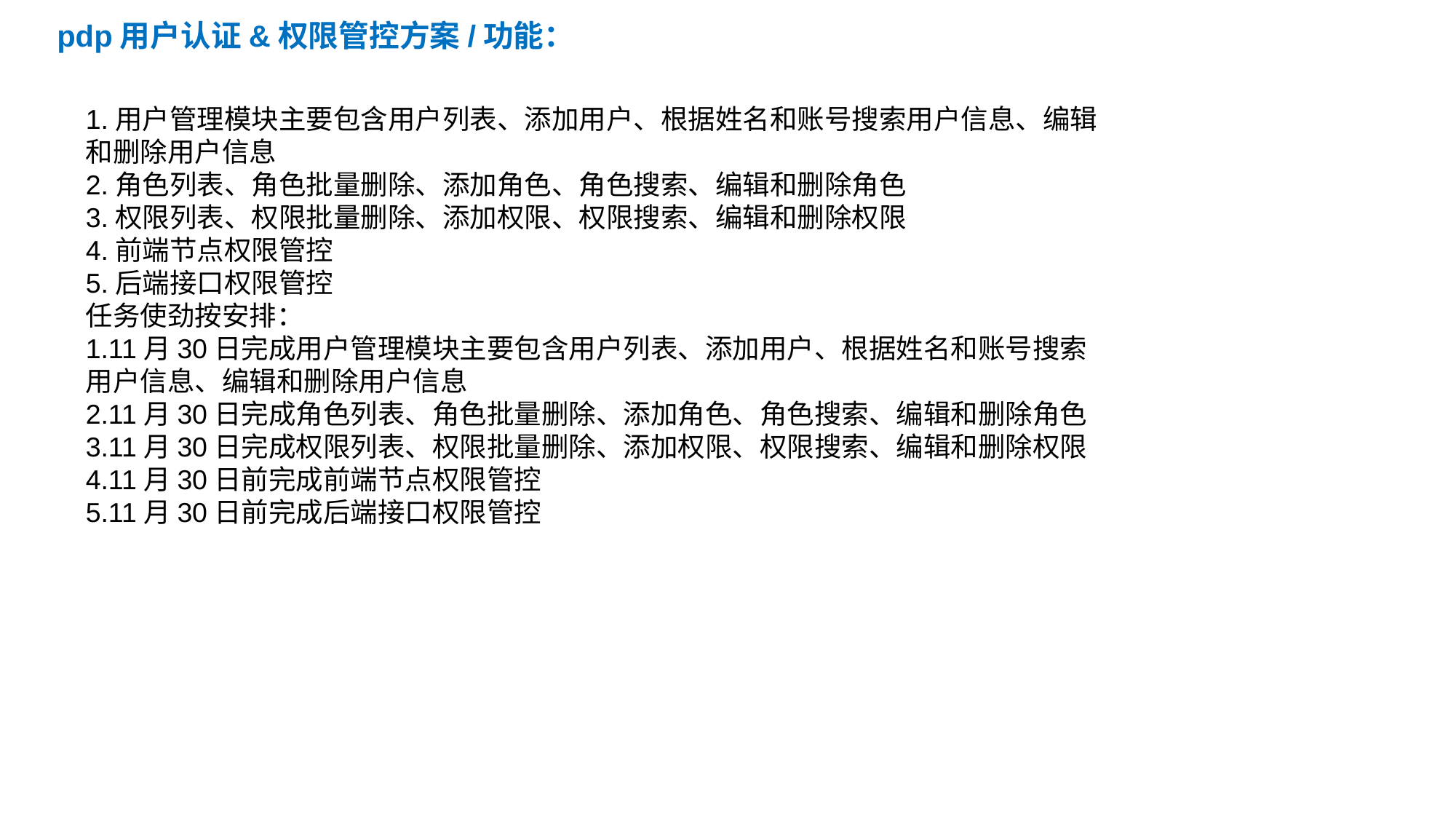

pdp用户认证&权限管控方案/功能：
1.用户管理模块主要包含用户列表、添加用户、根据姓名和账号搜索用户信息、编辑和删除用户信息
2.角色列表、角色批量删除、添加角色、角色搜索、编辑和删除角色
3.权限列表、权限批量删除、添加权限、权限搜索、编辑和删除权限
4.前端节点权限管控
5.后端接口权限管控
任务使劲按安排：
1.11月30日完成用户管理模块主要包含用户列表、添加用户、根据姓名和账号搜索用户信息、编辑和删除用户信息
2.11月30日完成角色列表、角色批量删除、添加角色、角色搜索、编辑和删除角色
3.11月30日完成权限列表、权限批量删除、添加权限、权限搜索、编辑和删除权限
4.11月30日前完成前端节点权限管控
5.11月30日前完成后端接口权限管控